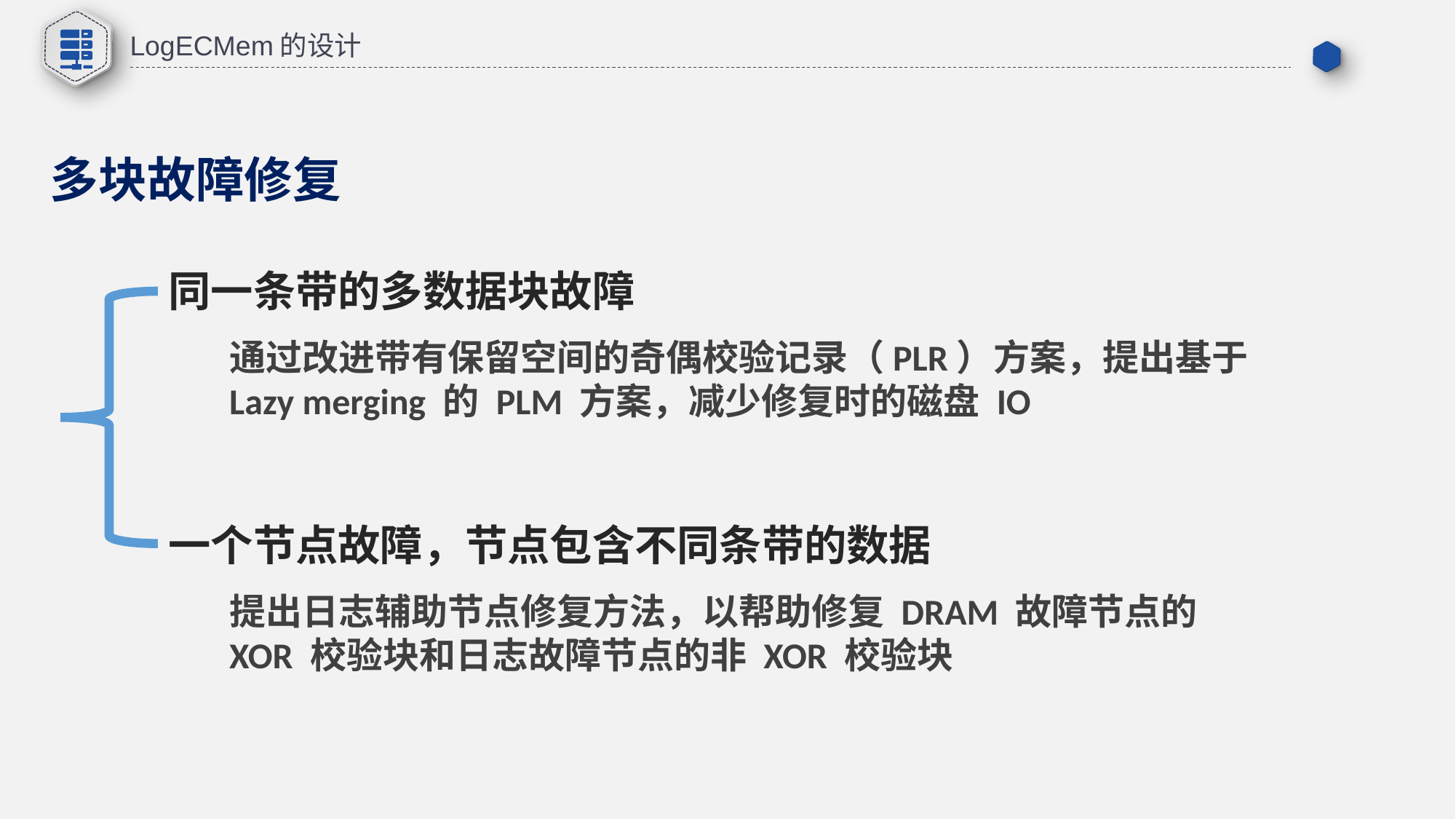

LogECMem的设计

多块故障修复
同一条带的多数据块故障

通过改进带有保留空间的奇偶校验记录（PLR）方案，提出基于 Lazy merging 的 PLM 方案，减少修复时的磁盘 IO
一个节点故障，节点包含不同条带的数据
提出日志辅助节点修复方法，以帮助修复 DRAM 故障节点的 XOR 校验块和日志故障节点的非 XOR 校验块